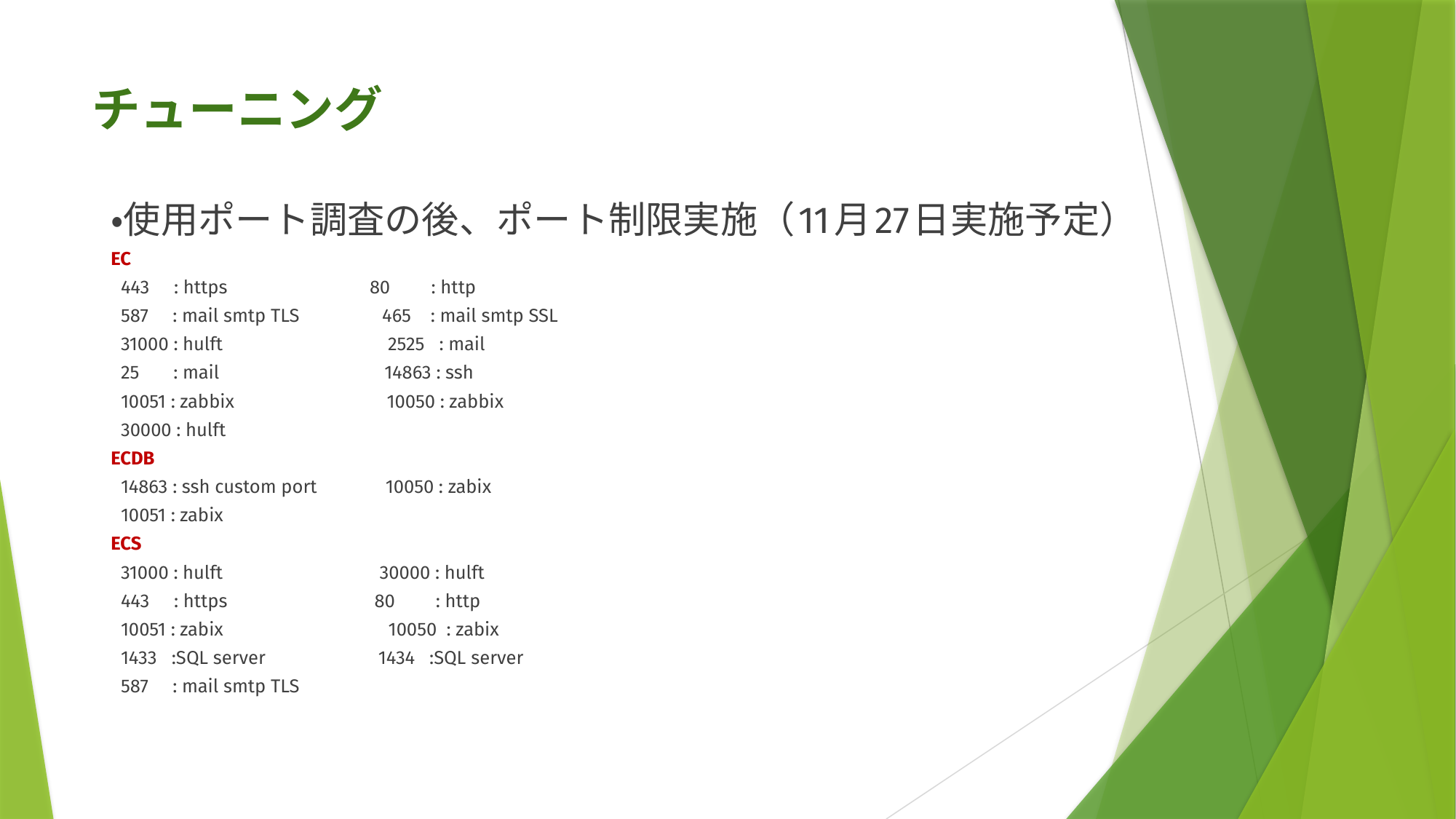

# チューニング
・使用ポート調査の後、ポート制限実施（11月27日実施予定）
EC
  443     : https                             80　　: http
  587     : mail smtp TLS　  　        465    : mail smtp SSL
  31000 : hulft　　　　　　            2525   : mail
  25       : mail　　　　　　            14863 : ssh
  10051 : zabbix　　　　　　         10050 : zabbix
  30000 : hulft
ECDB
  14863 : ssh custom port              10050 : zabix
  10051 : zabix
ECS
  31000 : hulft                                30000 : hulft
  443     : https                              80  　  : http
  10051 : zabix　　　　　　            10050  : zabix
  1433   :SQL server                       1434   :SQL server
  587     : mail smtp TLS